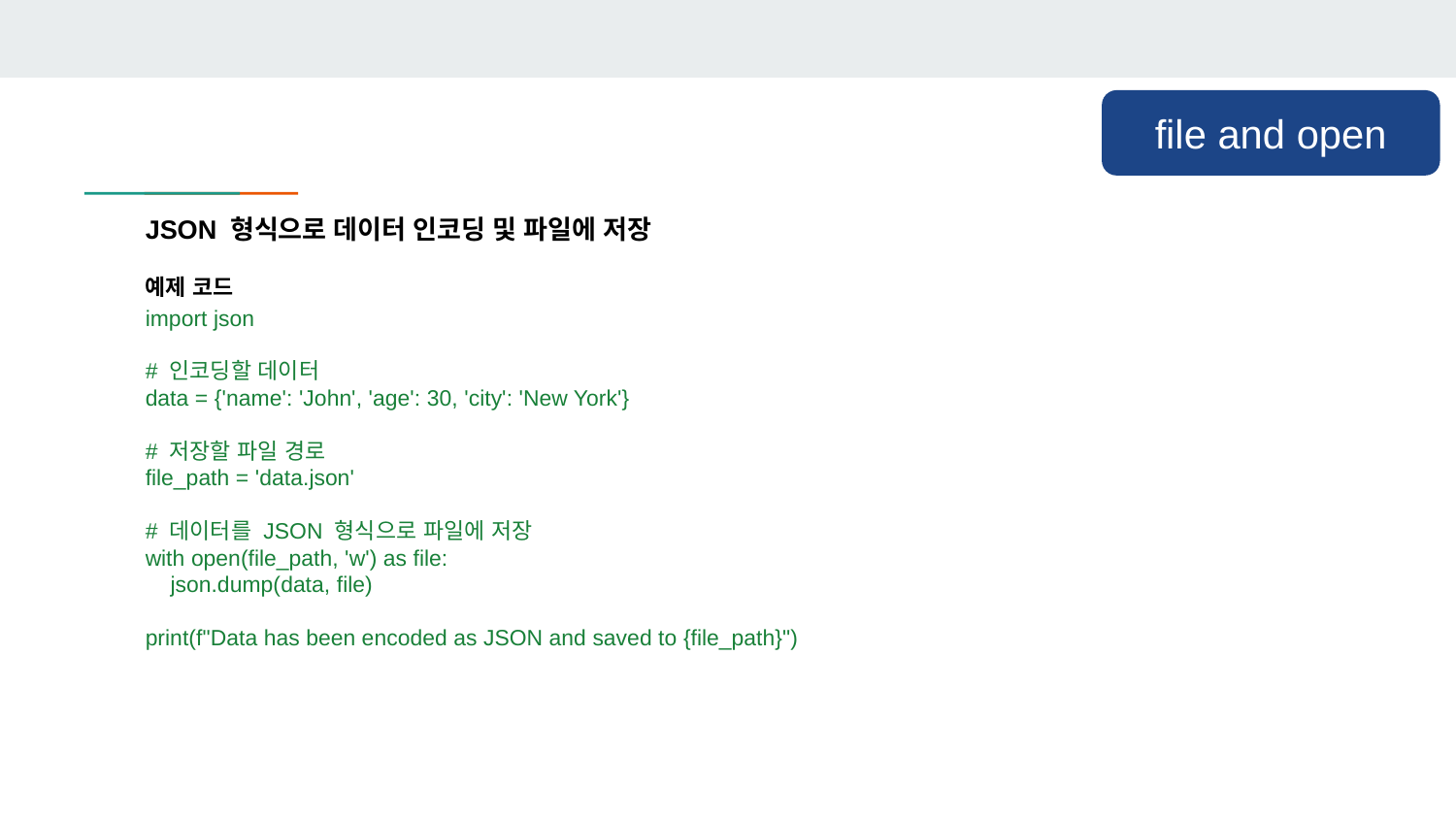

file and open
JSON 형식으로 데이터 인코딩 및 파일에 저장
예제 코드
import json

# 인코딩할 데이터
data = {'name': 'John', 'age': 30, 'city': 'New York'}

# 저장할 파일 경로
file_path = 'data.json'

# 데이터를 JSON 형식으로 파일에 저장
with open(file_path, 'w') as file:
    json.dump(data, file)

print(f"Data has been encoded as JSON and saved to {file_path}")